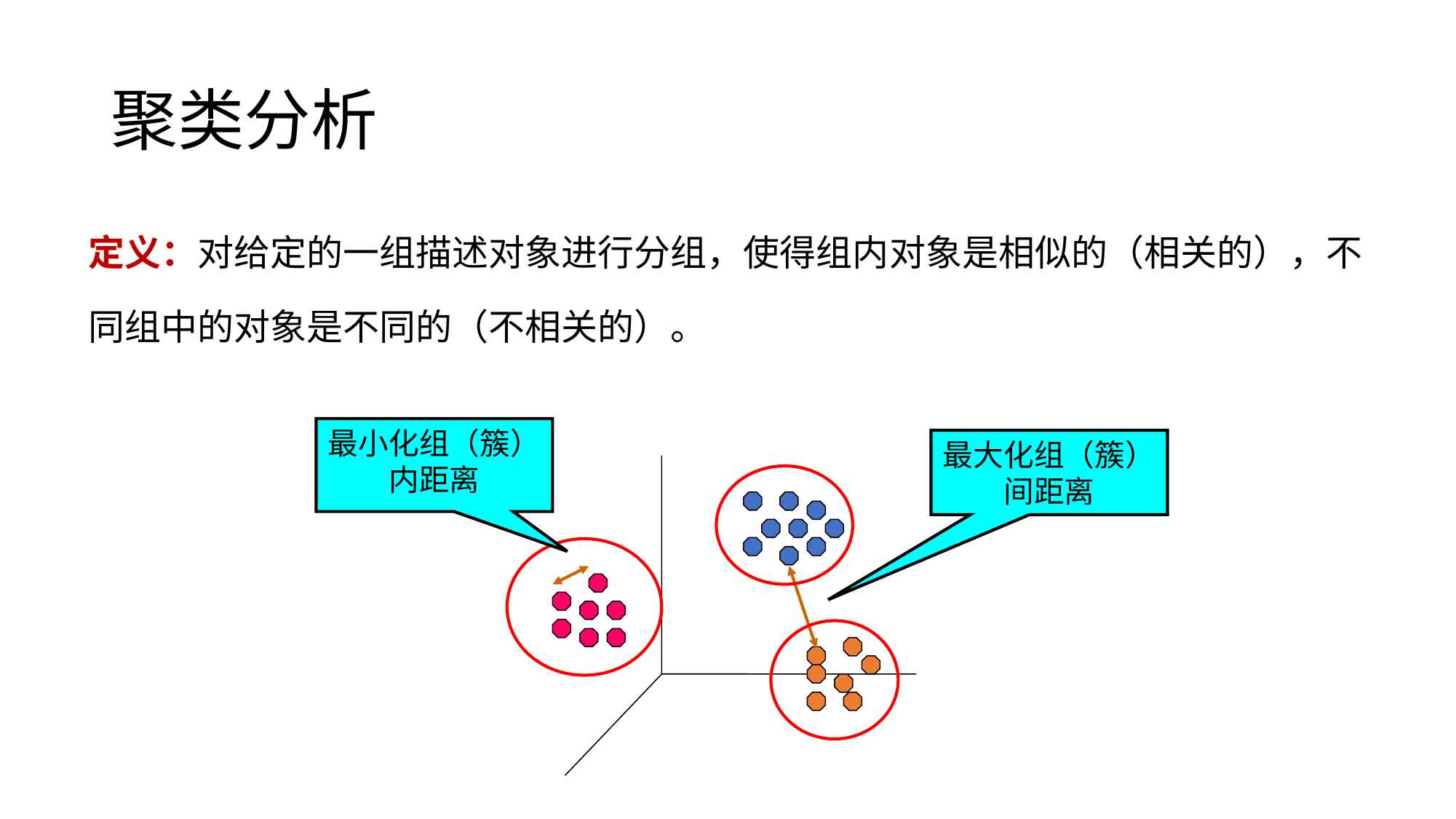

# 聚类分析
定义：对给定的一组描述对象进行分组，使得组内对象是相似的（相关的），不同组中的对象是不同的（不相关的）。
最小化组（簇）内距离

最大化组（簇）间距离